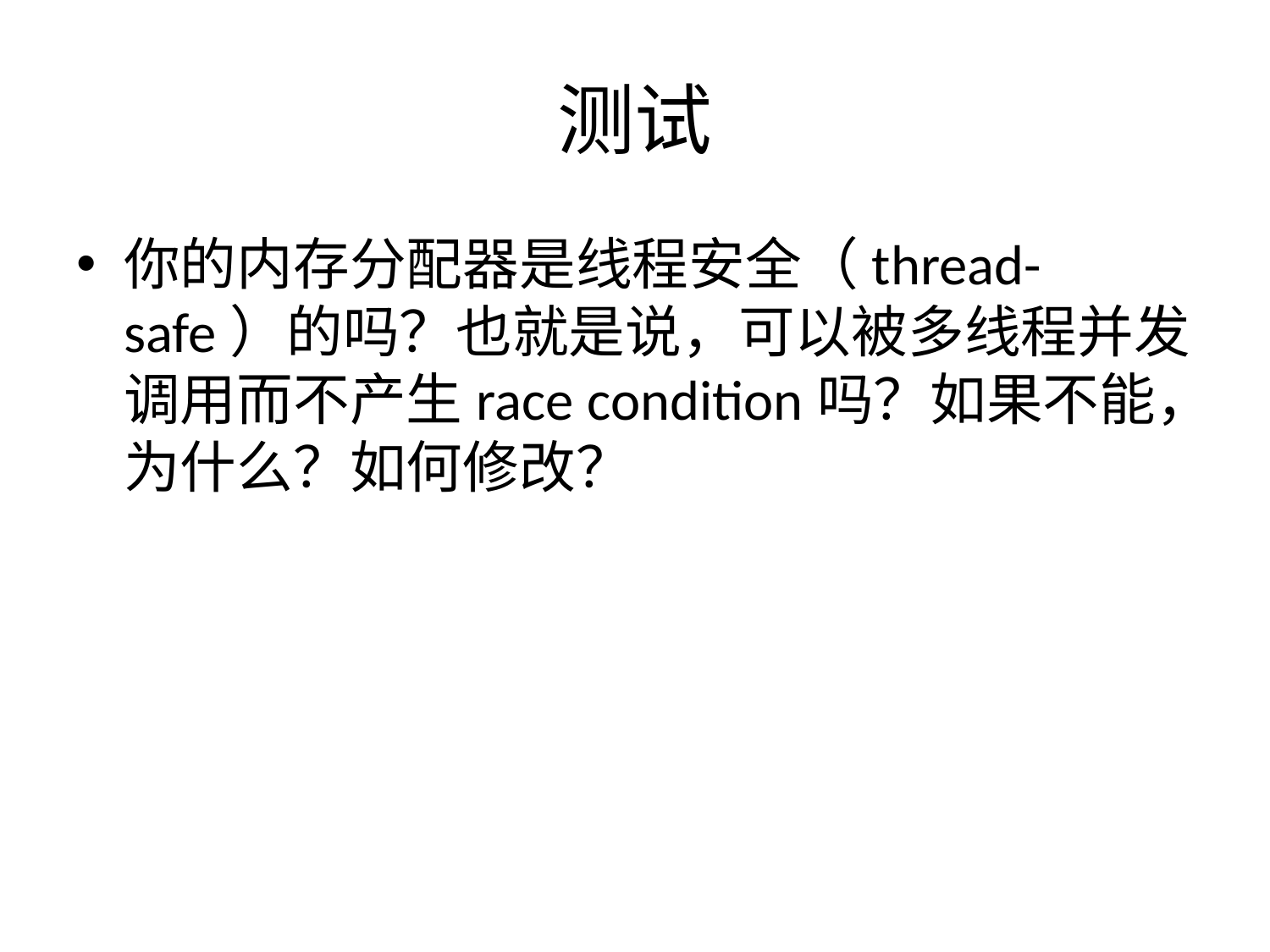

# 测试
你的内存分配器是线程安全（thread-safe）的吗？也就是说，可以被多线程并发调用而不产生race condition吗？如果不能，为什么？如何修改？